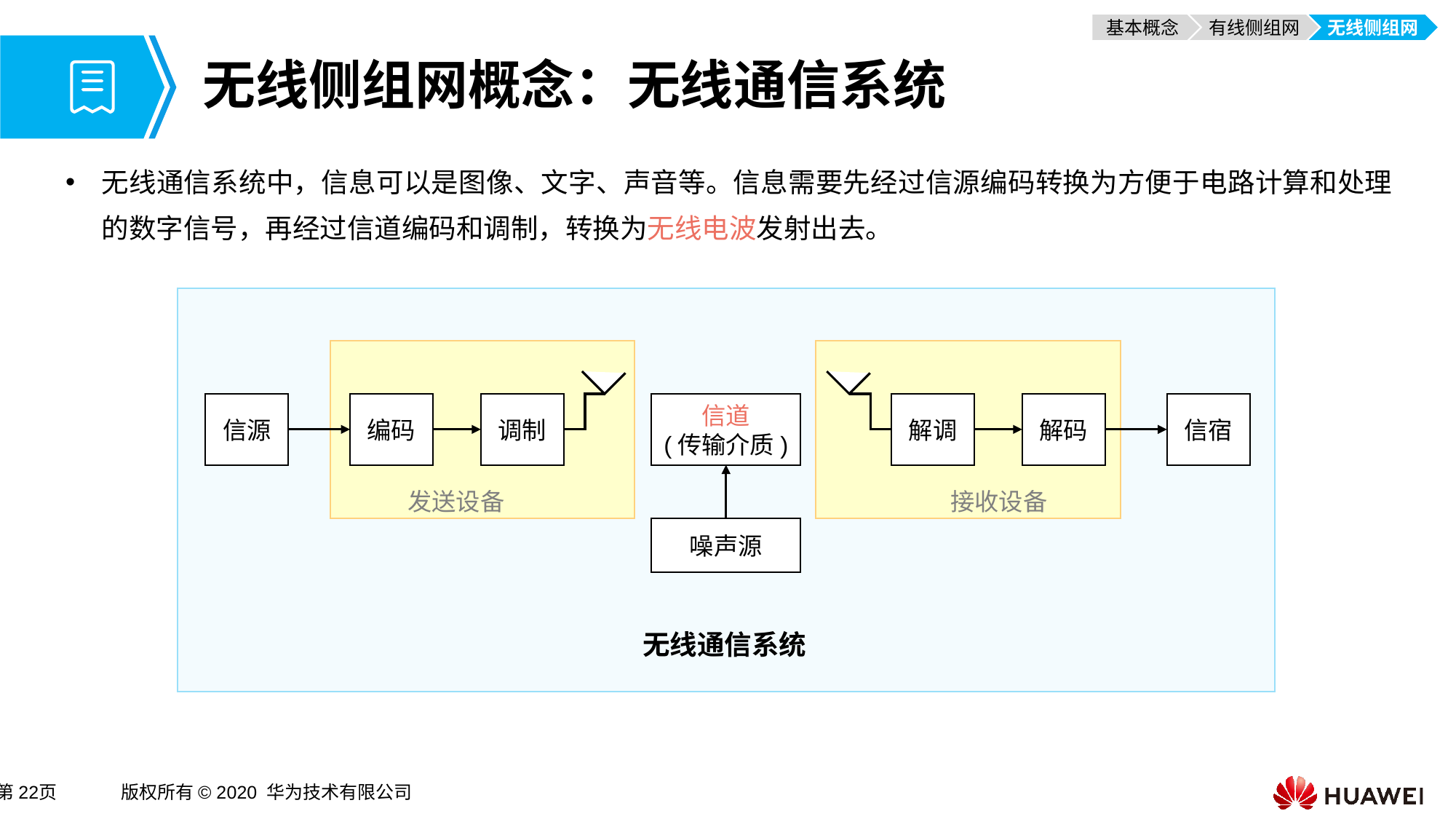

基本概念
有线侧组网
无线侧组网
# 无线侧组网概念：无线通信系统
无线通信系统中，信息可以是图像、文字、声音等。信息需要先经过信源编码转换为方便于电路计算和处理的数字信号，再经过信道编码和调制，转换为无线电波发射出去。

信源
编码
调制
信道
(传输介质)
解调
解码
信宿
发送设备
接收设备
噪声源
无线通信系统